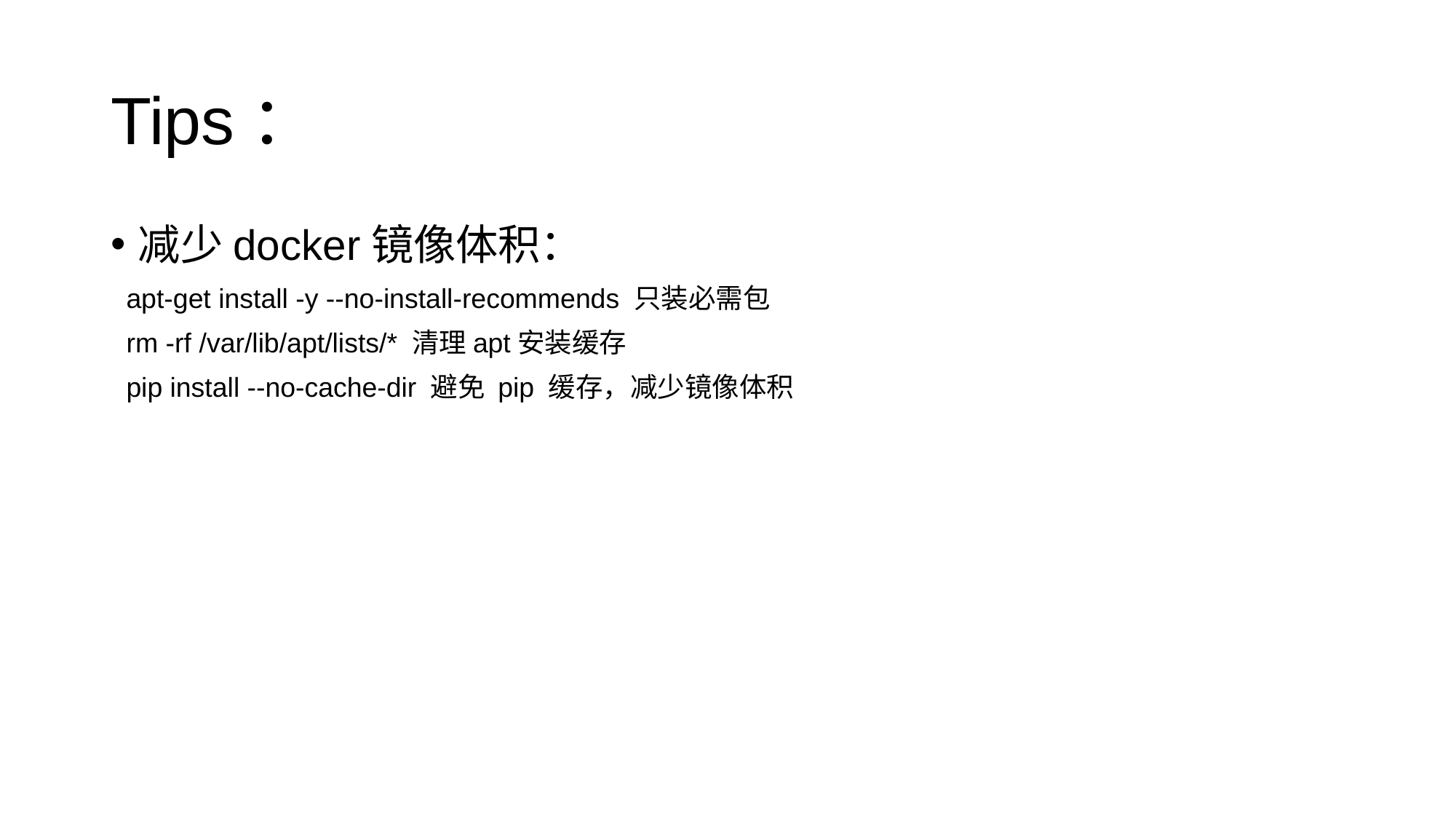

# Tips：
减少docker镜像体积：
  apt-get install -y --no-install-recommends 只装必需包
  rm -rf /var/lib/apt/lists/* 清理apt安装缓存
  pip install --no-cache-dir 避免 pip 缓存，减少镜像体积